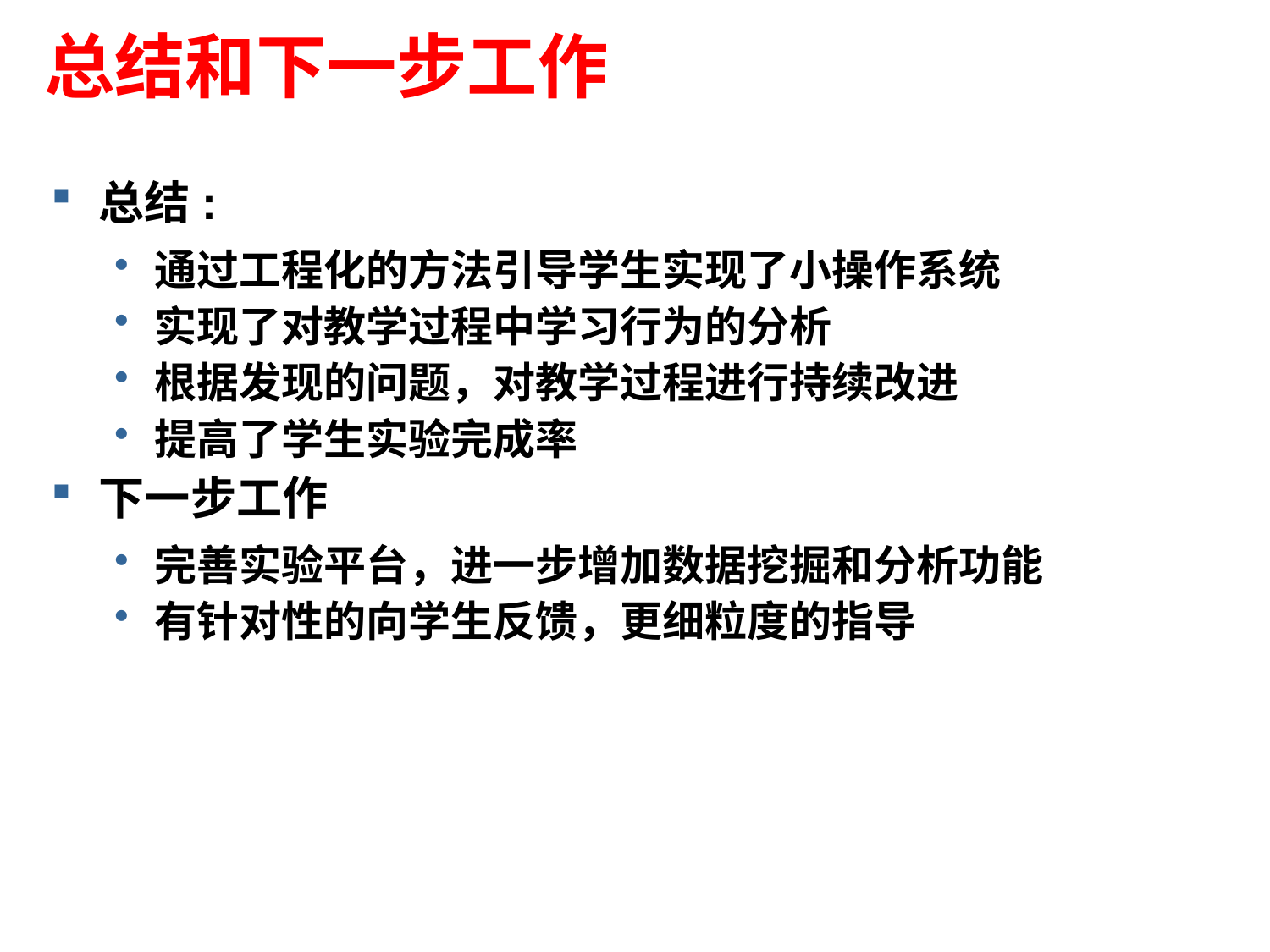

# 总结和下一步工作
总结:
通过工程化的方法引导学生实现了小操作系统
实现了对教学过程中学习行为的分析
根据发现的问题，对教学过程进行持续改进
提高了学生实验完成率
下一步工作
完善实验平台，进一步增加数据挖掘和分析功能
有针对性的向学生反馈，更细粒度的指导